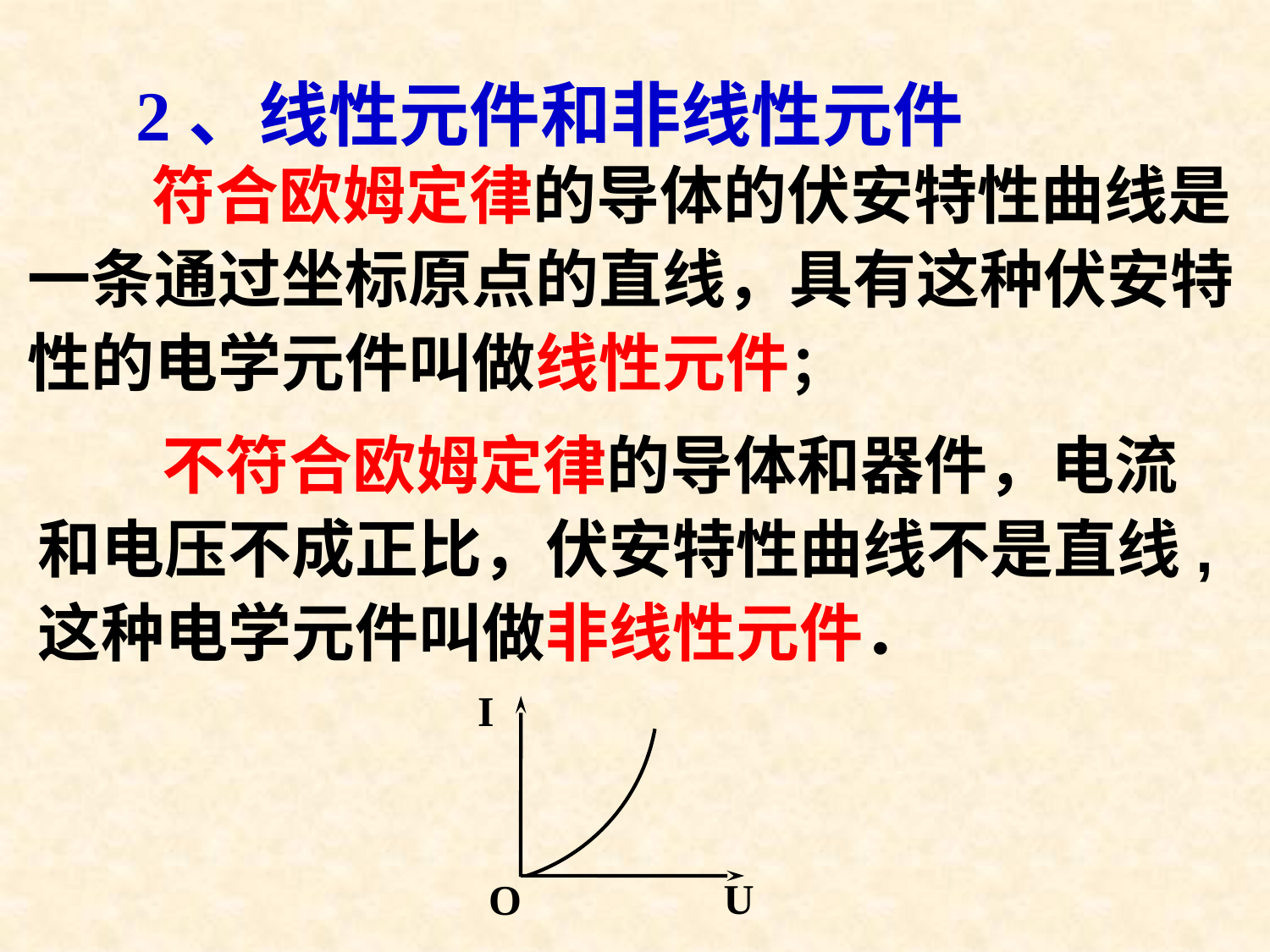

2、线性元件和非线性元件
符合欧姆定律的导体的伏安特性曲线是一条通过坐标原点的直线，具有这种伏安特性的电学元件叫做线性元件；

不符合欧姆定律的导体和器件，电流和电压不成正比，伏安特性曲线不是直线,这种电学元件叫做非线性元件．
I

U
O